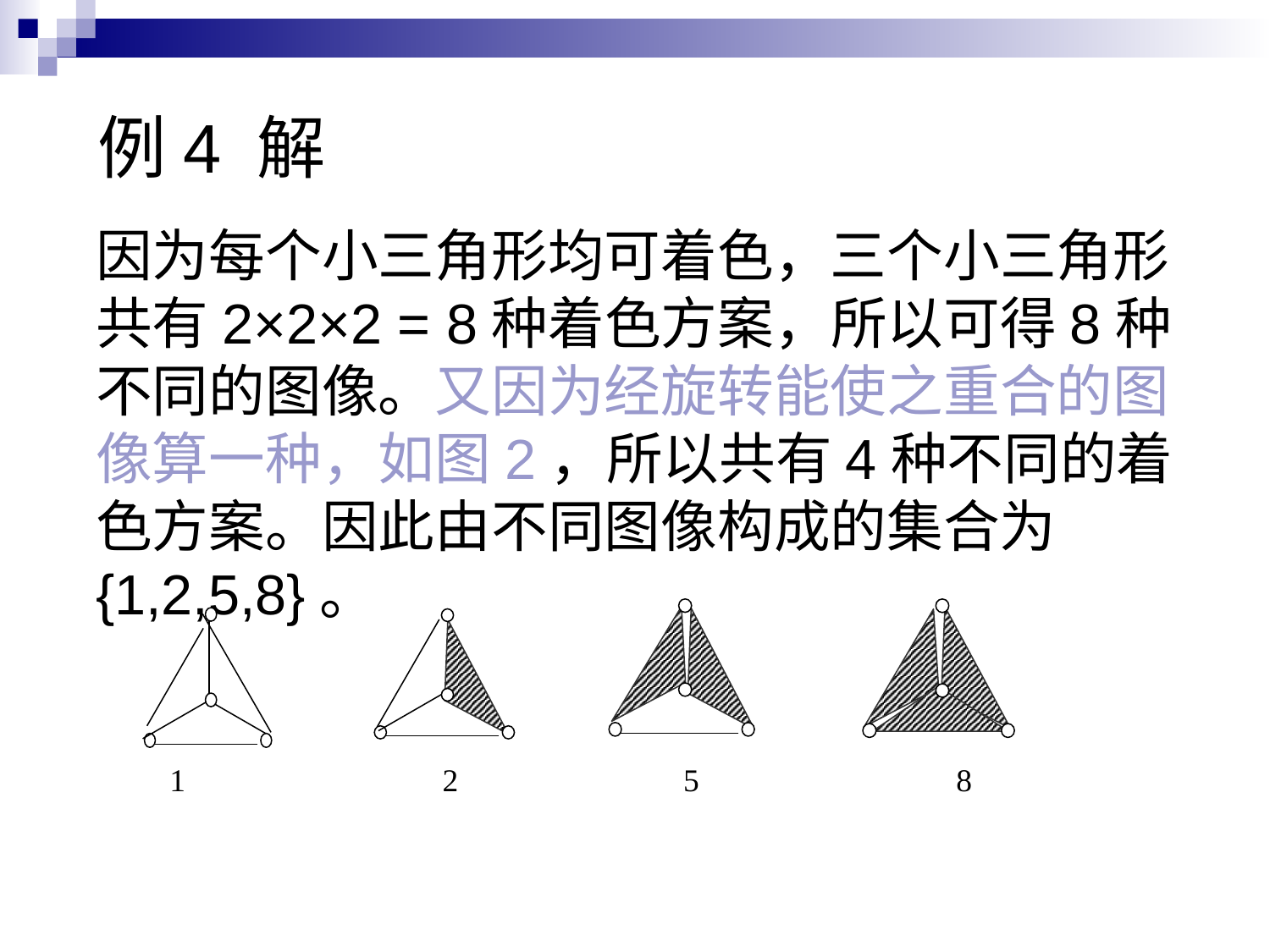

# 例4 解
因为每个小三角形均可着色，三个小三角形共有2×2×2 = 8种着色方案，所以可得8种不同的图像。又因为经旋转能使之重合的图像算一种，如图2，所以共有4种不同的着色方案。因此由不同图像构成的集合为{1,2,5,8}。

      1                                2                            5                                8